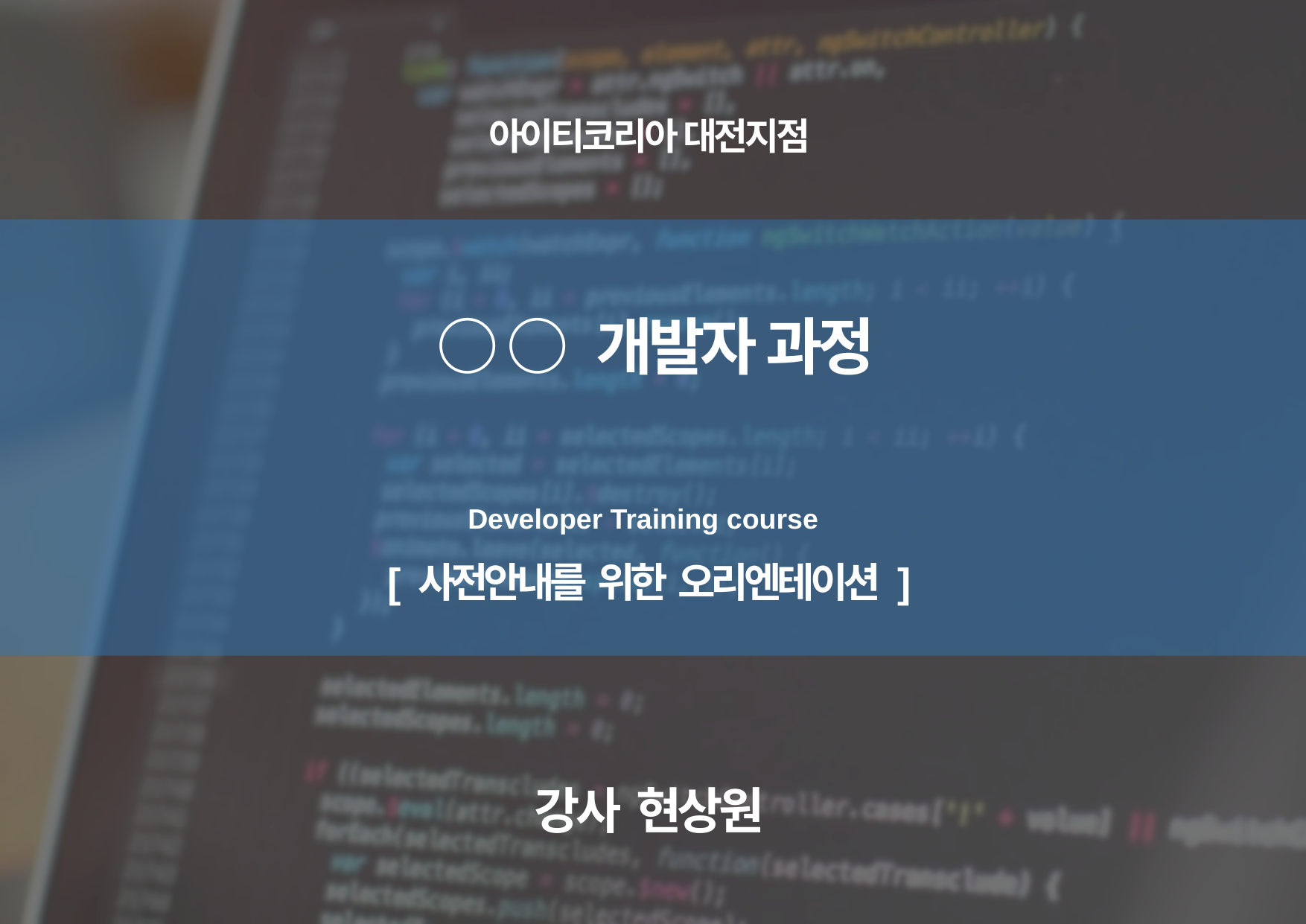

아이티코리아 대전지점

# ○ ○ 개발자 과정
Developer Training course
[ 사전안내를  위한  오리엔테이션 ]
강사  현상원